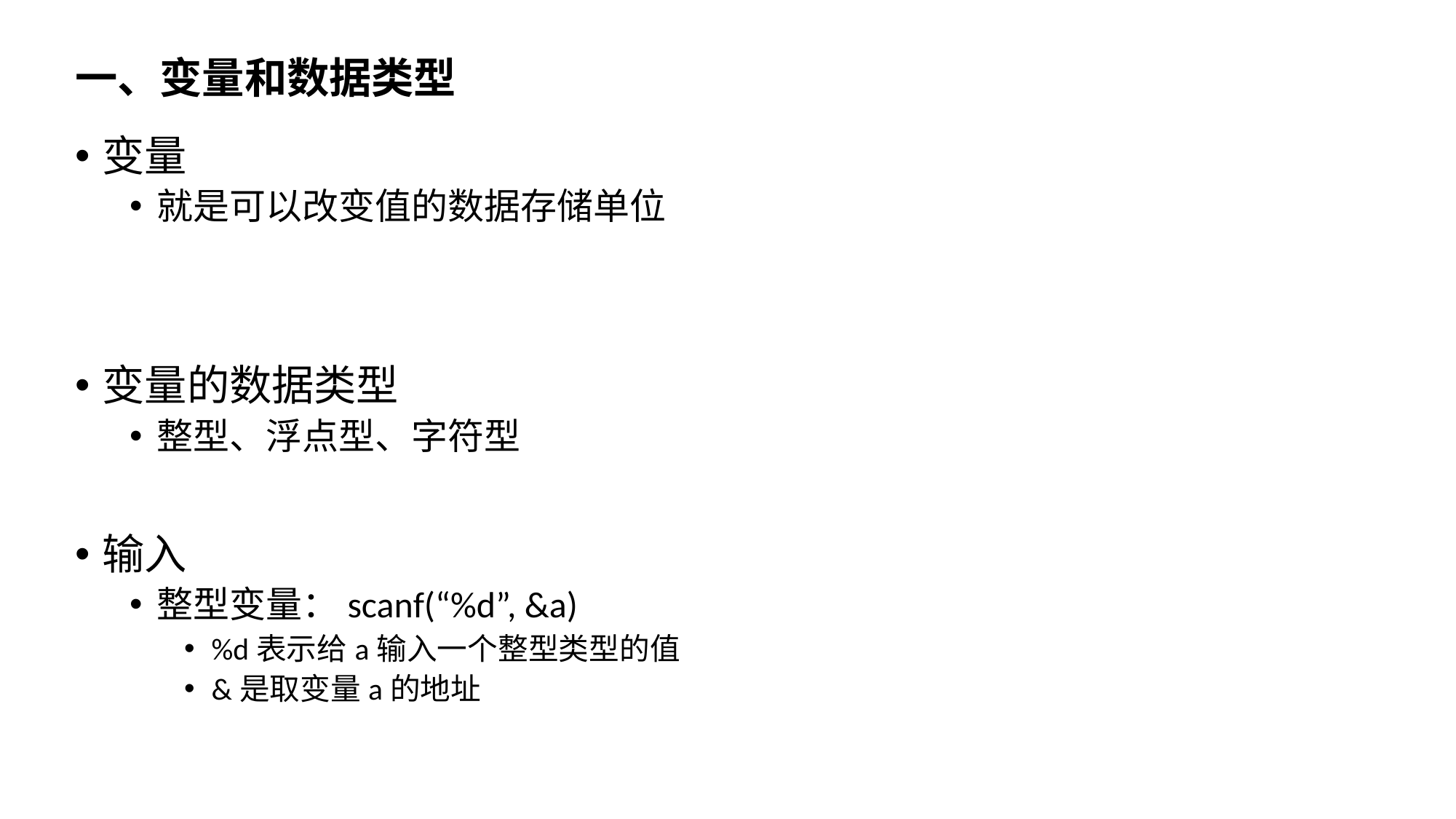

一、变量和数据类型
变量
就是可以改变值的数据存储单位

变量的数据类型
整型、浮点型、字符型

输入
整型变量：scanf(“%d”, &a)
%d表示给a输入一个整型类型的值
&是取变量a的地址